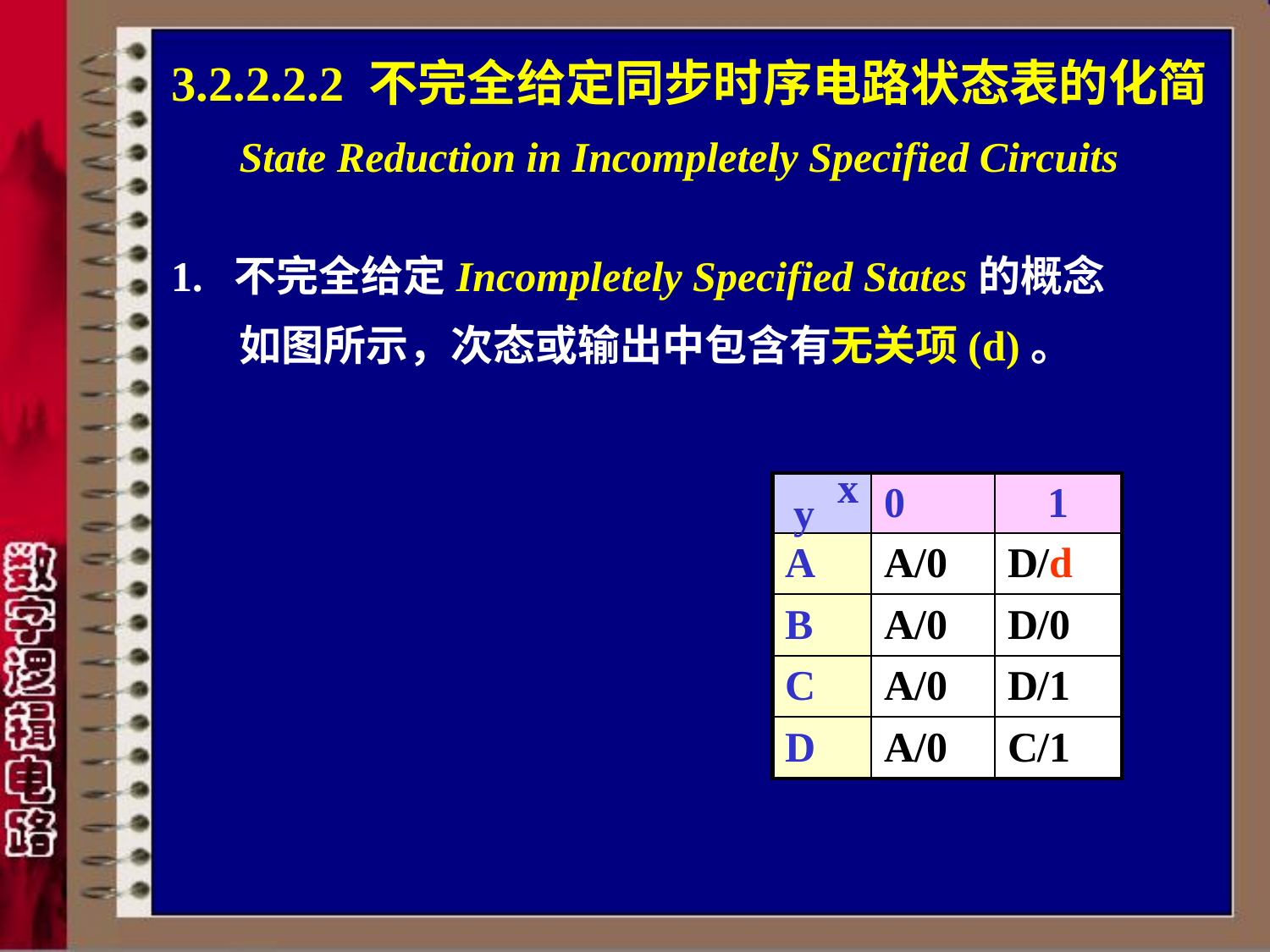

# 3.2.2.2.2 不完全给定同步时序电路状态表的化简 State Reduction in Incompletely Specified Circuits
1.  不完全给定Incompletely Specified States的概念
      如图所示，次态或输出中包含有无关项(d)。
x
y
|  | 0 | 1 |
| --- | --- | --- |
| A | A/0 | D/d |
| B | A/0 | D/0 |
| C | A/0 | D/1 |
| D | A/0 | C/1 |